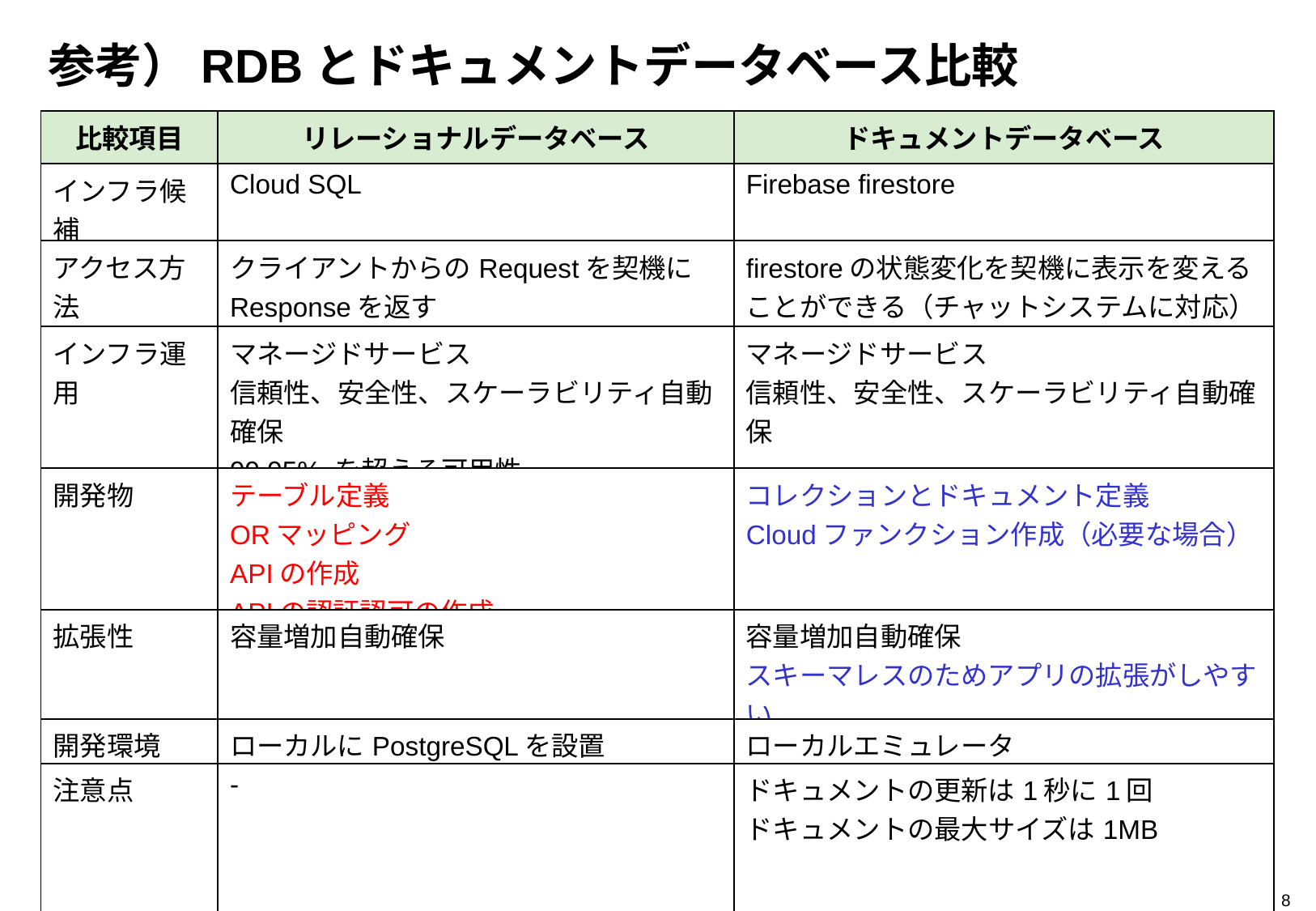

参考）RDBとドキュメントデータベース比較
| 比較項目 | リレーショナルデータベース | ドキュメントデータベース |
| --- | --- | --- |
| インフラ候補 | Cloud SQL | Firebase firestore |
| アクセス方法 | クライアントからのRequestを契機にResponseを返す | firestoreの状態変化を契機に表示を変えることができる（チャットシステムに対応） |
| インフラ運用 | マネージドサービス 信頼性、安全性、スケーラビリティ自動確保 99.95% を超える可用性 | マネージドサービス 信頼性、安全性、スケーラビリティ自動確保 |
| 開発物 | テーブル定義 ORマッピング APIの作成 APIの認証認可の作成 | コレクションとドキュメント定義 Cloudファンクション作成（必要な場合） |
| 拡張性 | 容量増加自動確保 | 容量増加自動確保 スキーマレスのためアプリの拡張がしやすい |
| 開発環境 | ローカルにPostgreSQLを設置 | ローカルエミュレータ |
| 注意点 | - | ドキュメントの更新は1秒に1回 ドキュメントの最大サイズは1MB |